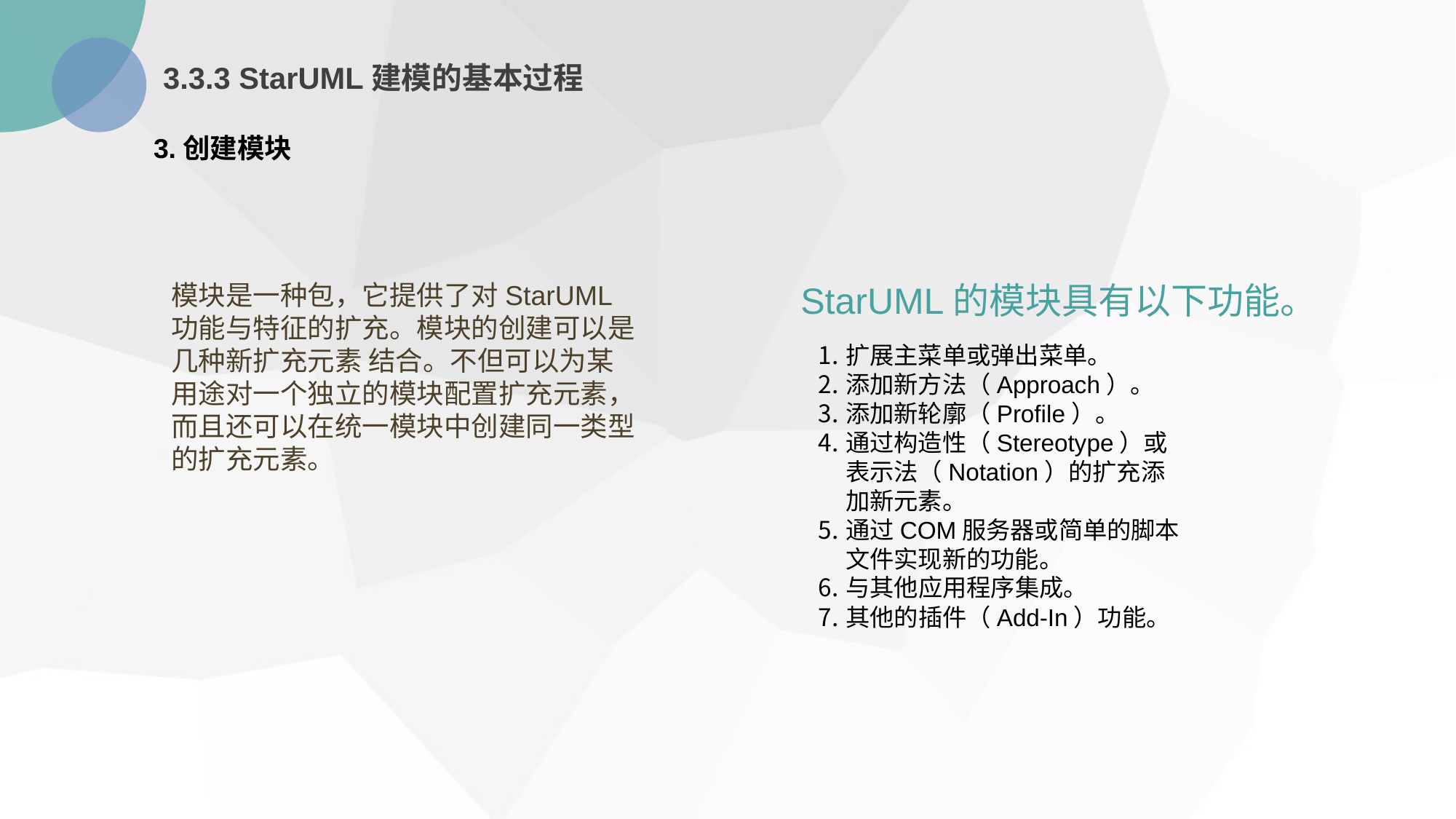

3.3.3 StarUML建模的基本过程
3.创建模块
模块是一种包，它提供了对StarUML功能与特征的扩充。模块的创建可以是几种新扩充元素 结合。不但可以为某用途对一个独立的模块配置扩充元素，而且还可以在统一模块中创建同一类型的扩充元素。
StarUML的模块具有以下功能。
扩展主菜单或弹出菜单。
添加新方法（Approach）。
添加新轮廓（Profile）。
通过构造性（Stereotype）或表示法（Notation）的扩充添加新元素。
通过COM服务器或简单的脚本文件实现新的功能。
与其他应用程序集成。
其他的插件（Add-In）功能。